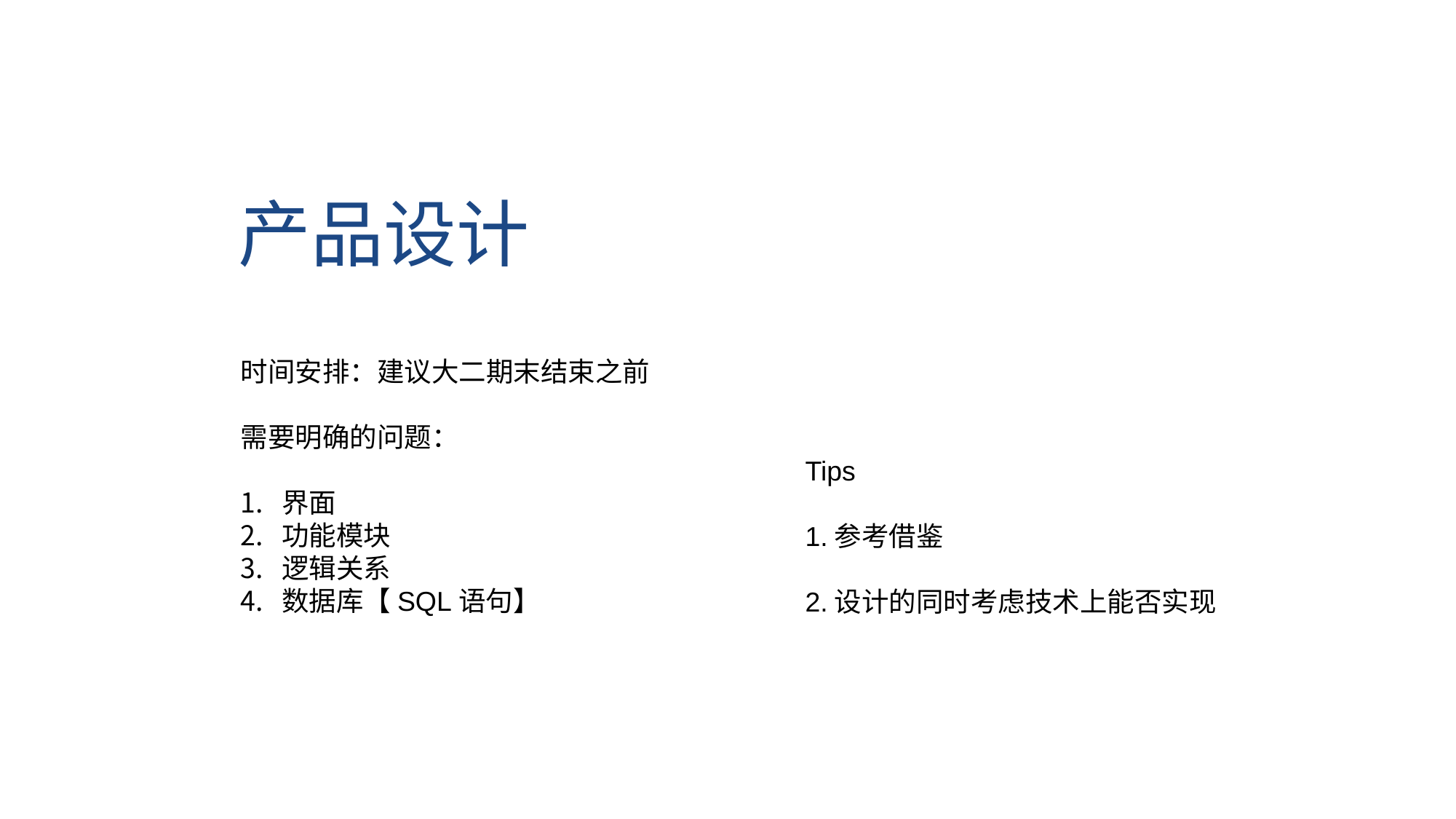

产品设计
时间安排：建议大二期末结束之前

需要明确的问题：

界面
功能模块
逻辑关系
数据库【SQL语句】
Tips

1.参考借鉴

2.设计的同时考虑技术上能否实现